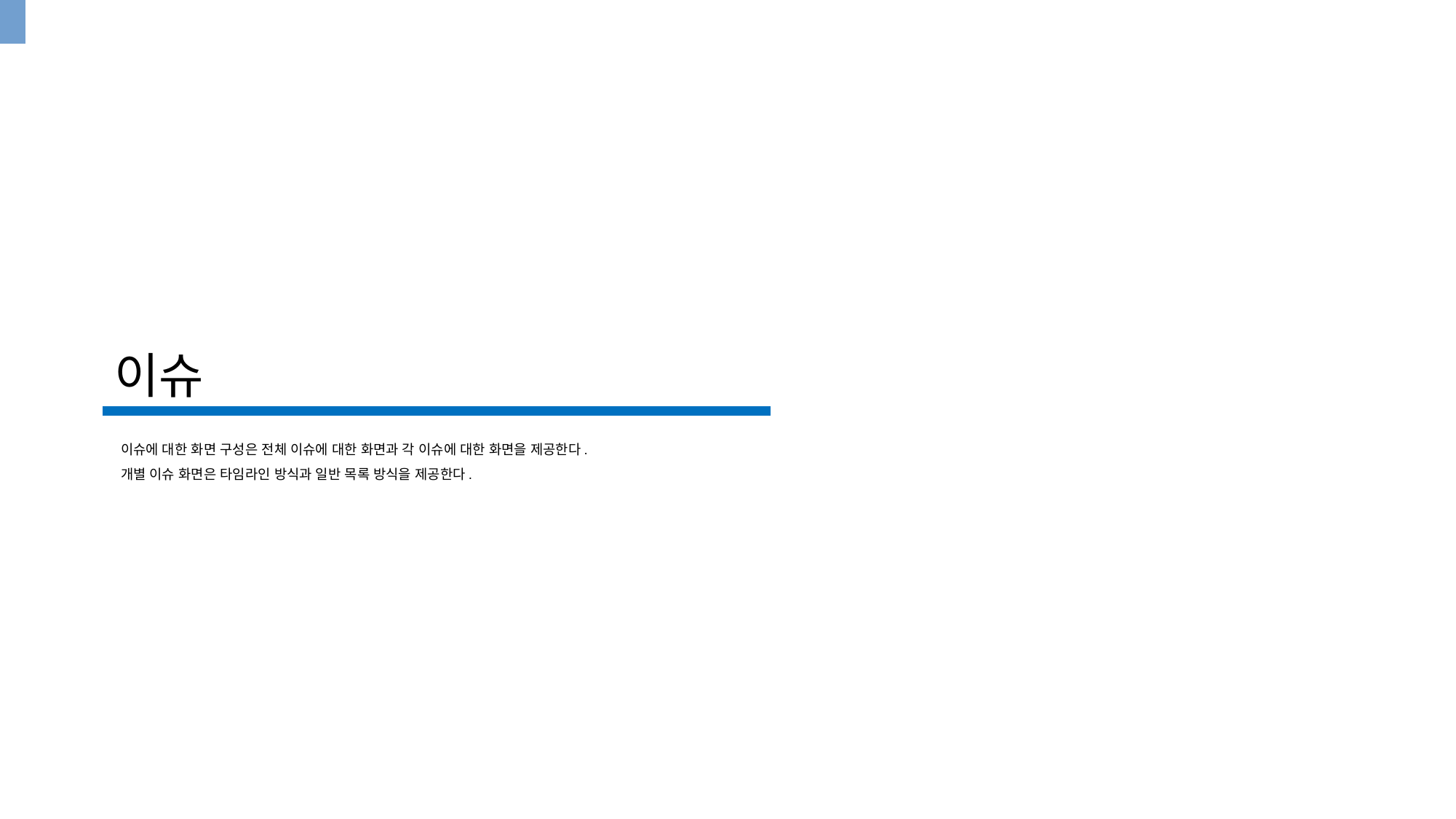

# 이슈
이슈에 대한 화면 구성은 전체 이슈에 대한 화면과 각 이슈에 대한 화면을 제공한다.
개별 이슈 화면은 타임라인 방식과 일반 목록 방식을 제공한다.